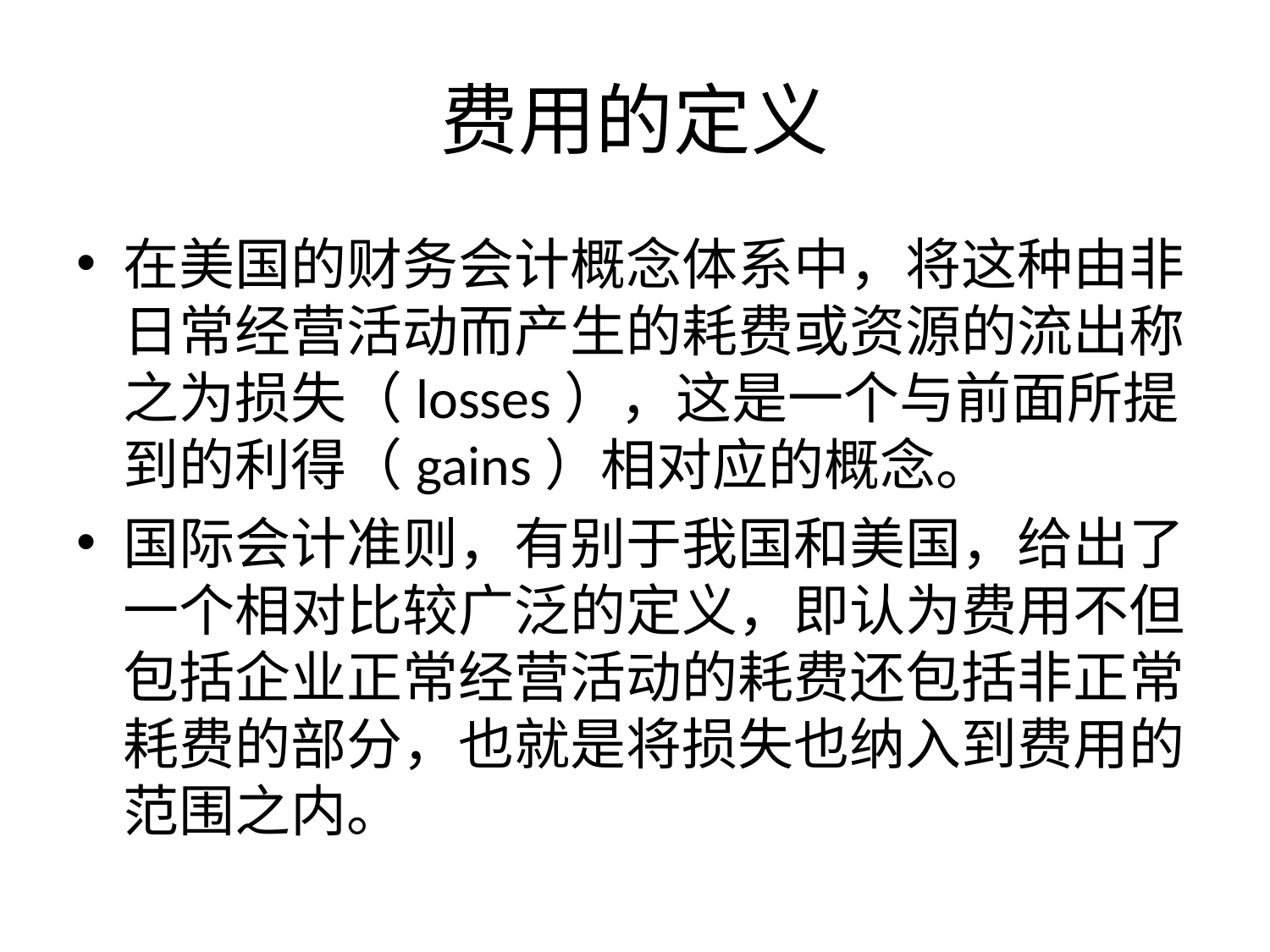

# 费用的定义
在美国的财务会计概念体系中，将这种由非日常经营活动而产生的耗费或资源的流出称之为损失（losses），这是一个与前面所提到的利得（gains）相对应的概念。
国际会计准则，有别于我国和美国，给出了一个相对比较广泛的定义，即认为费用不但包括企业正常经营活动的耗费还包括非正常耗费的部分，也就是将损失也纳入到费用的范围之内。